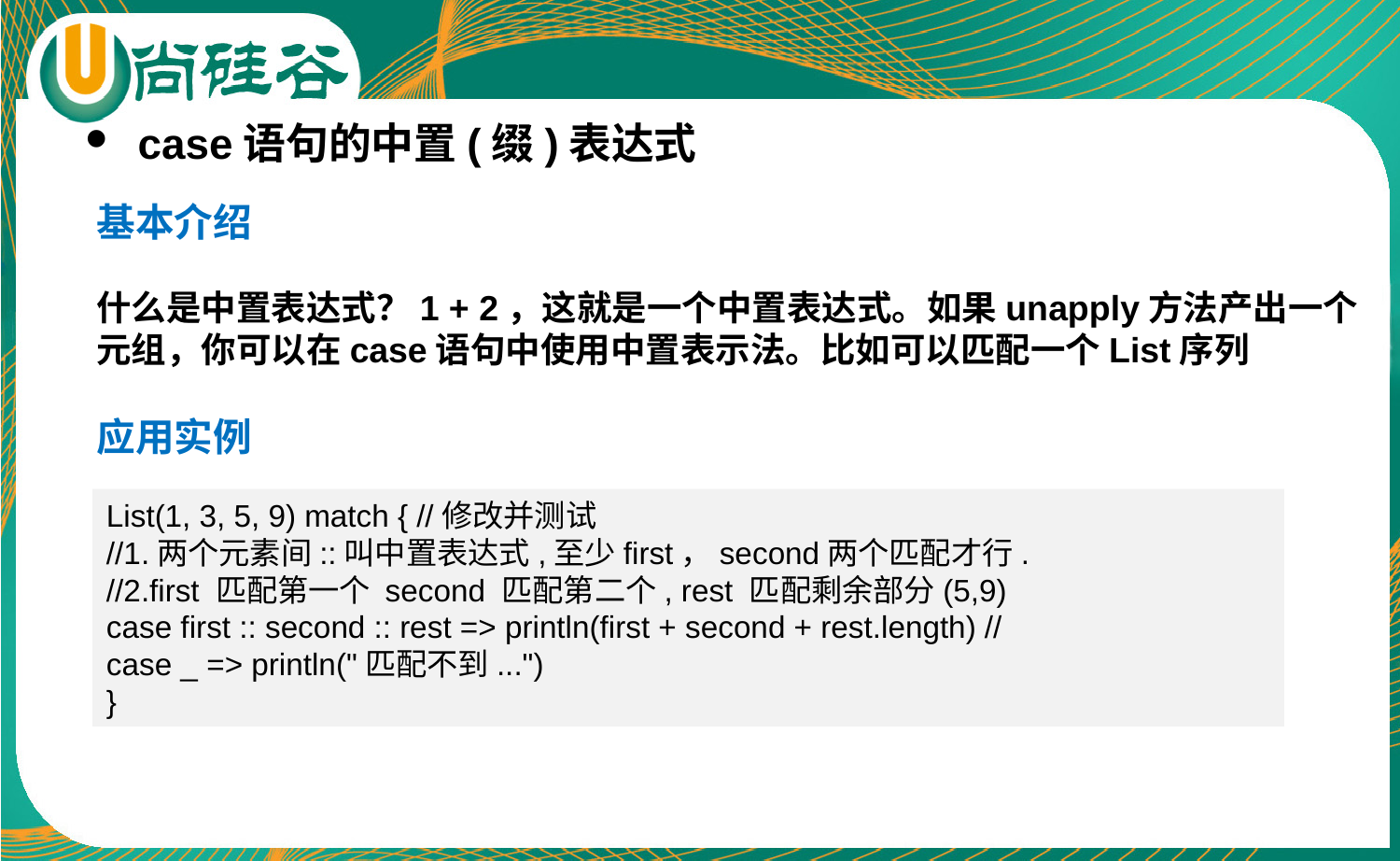

case语句的中置(缀)表达式

基本介绍

什么是中置表达式？1 + 2，这就是一个中置表达式。如果unapply方法产出一个元组，你可以在case语句中使用中置表示法。比如可以匹配一个List序列

应用实例

List(1, 3, 5, 9) match { //修改并测试
//1.两个元素间::叫中置表达式,至少first，second两个匹配才行.
//2.first 匹配第一个 second 匹配第二个, rest 匹配剩余部分(5,9)
case first :: second :: rest => println(first + second + rest.length) //
case _ => println("匹配不到...")
}